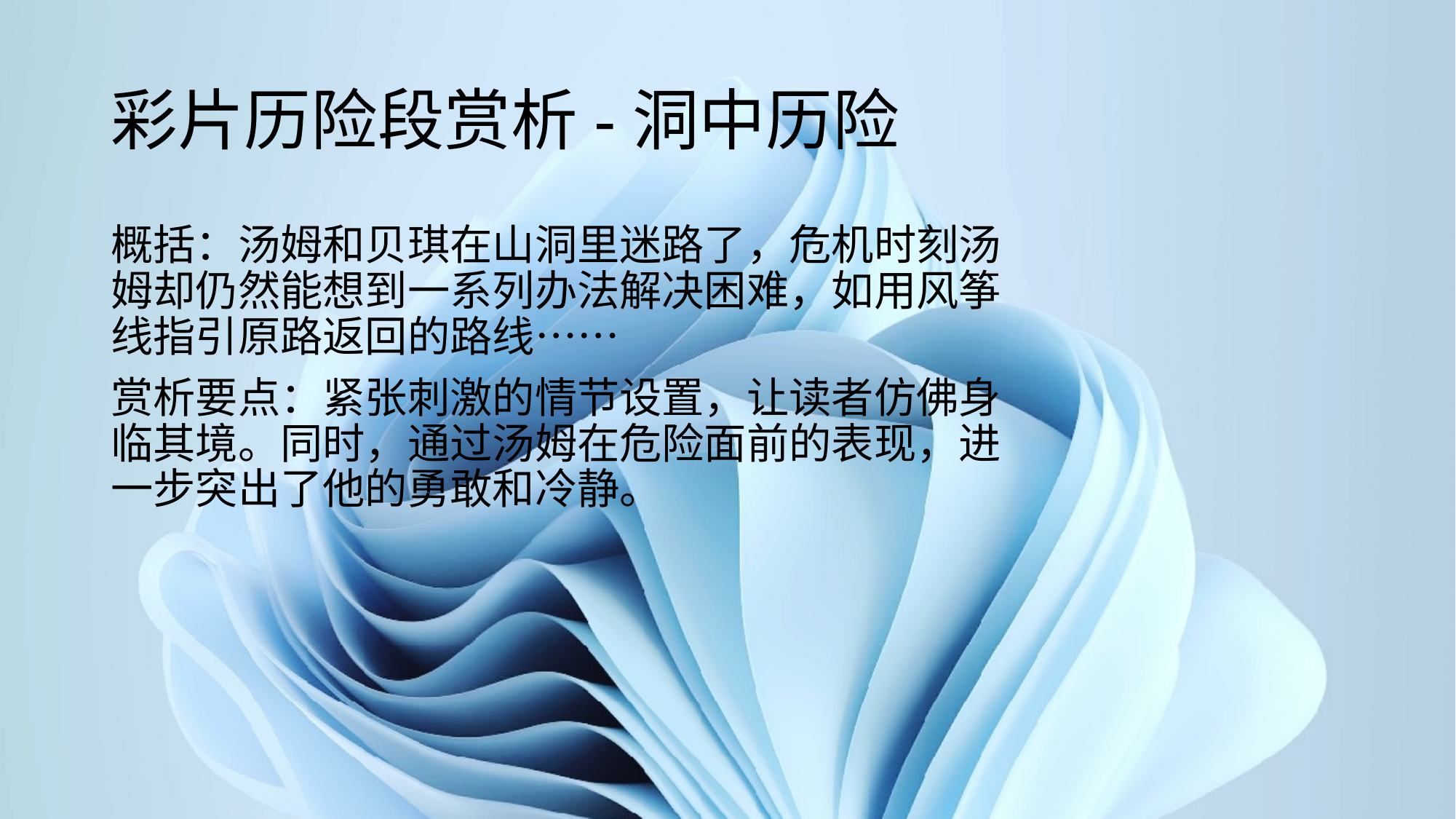

# 彩片历险段赏析-洞中历险
概括：汤姆和贝琪在山洞里迷路了，危机时刻汤姆却仍然能想到一系列办法解决困难，如用风筝线指引原路返回的路线……
赏析要点：紧张刺激的情节设置，让读者仿佛身临其境。同时，通过汤姆在危险面前的表现，进一步突出了他的勇敢和冷静。